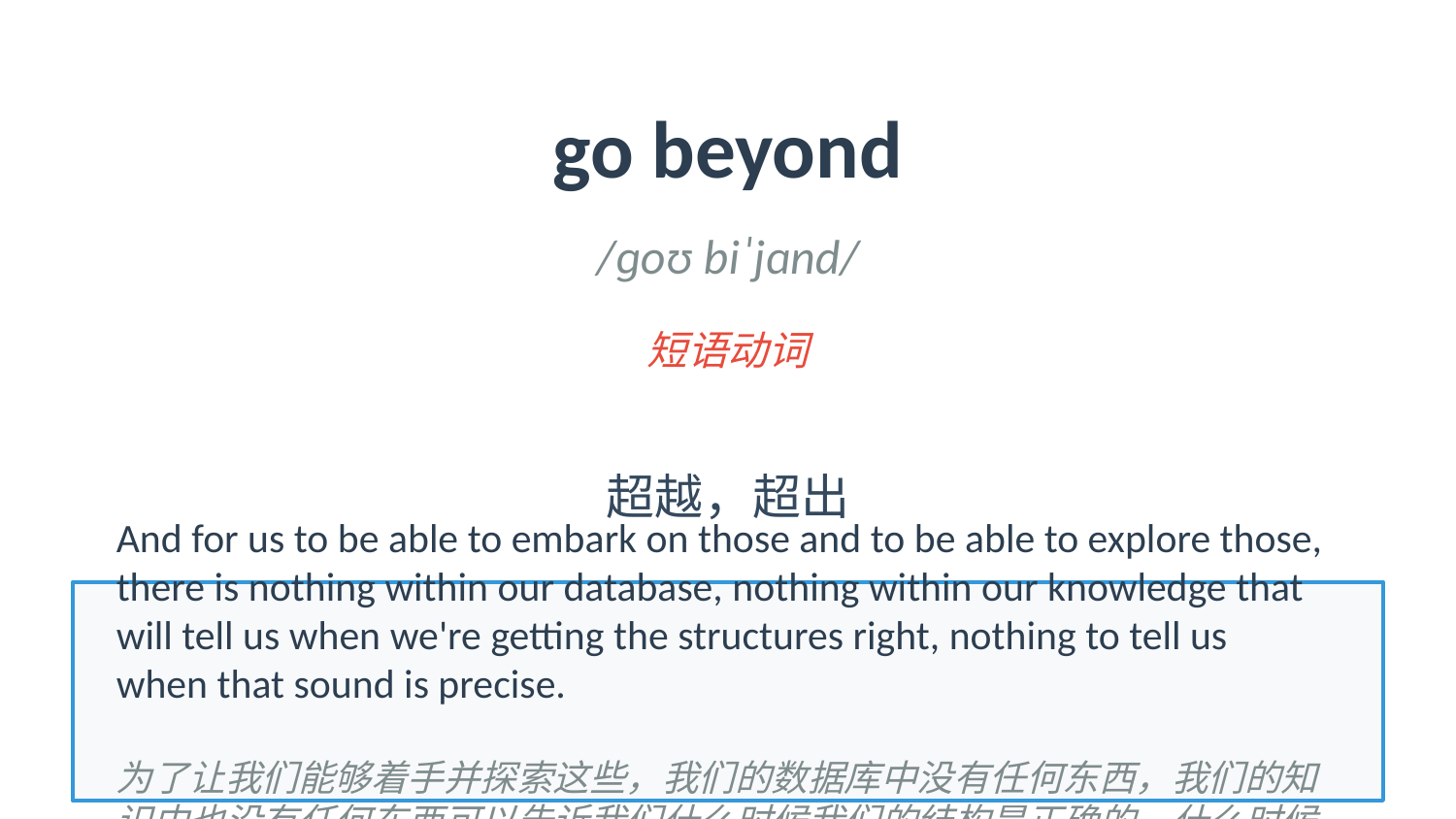

go beyond
/ɡoʊ biˈjɑnd/
短语动词
超越，超出

And for us to be able to embark on those and to be able to explore those, there is nothing within our database, nothing within our knowledge that will tell us when we're getting the structures right, nothing to tell us when that sound is precise.

为了让我们能够着手并探索这些，我们的数据库中没有任何东西，我们的知识中也没有任何东西可以告诉我们什么时候我们的结构是正确的，什么时候发音是准确的。